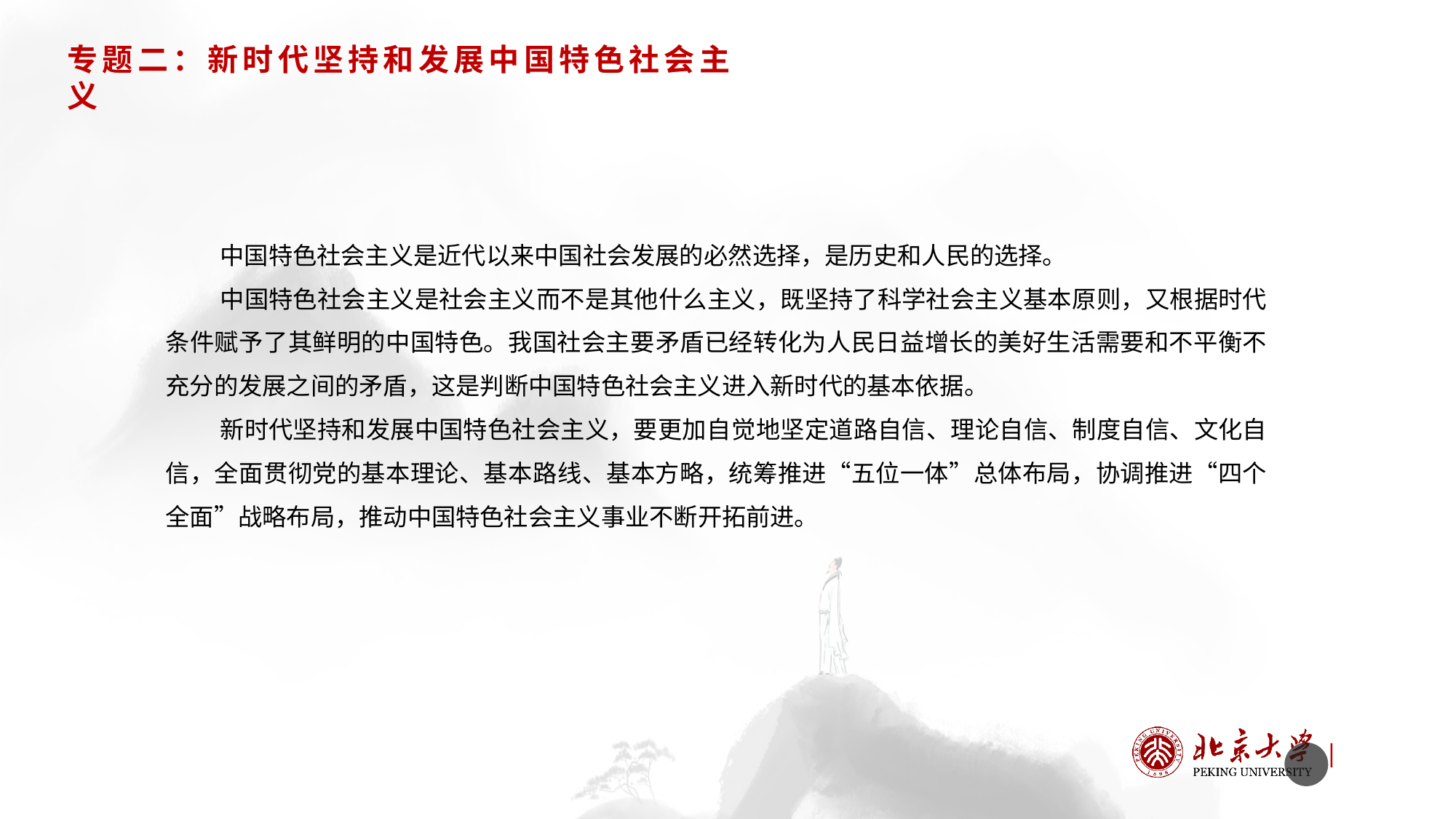

专题二：新时代坚持和发展中国特色社会主义

中国特色社会主义是近代以来中国社会发展的必然选择，是历史和人民的选择。
中国特色社会主义是社会主义而不是其他什么主义，既坚持了科学社会主义基本原则，又根据时代条件赋予了其鲜明的中国特色。我国社会主要矛盾已经转化为人民日益增长的美好生活需要和不平衡不充分的发展之间的矛盾，这是判断中国特色社会主义进入新时代的基本依据。
新时代坚持和发展中国特色社会主义，要更加自觉地坚定道路自信、理论自信、制度自信、文化自信，全面贯彻党的基本理论、基本路线、基本方略，统筹推进“五位一体”总体布局，协调推进“四个全面”战略布局，推动中国特色社会主义事业不断开拓前进。
16